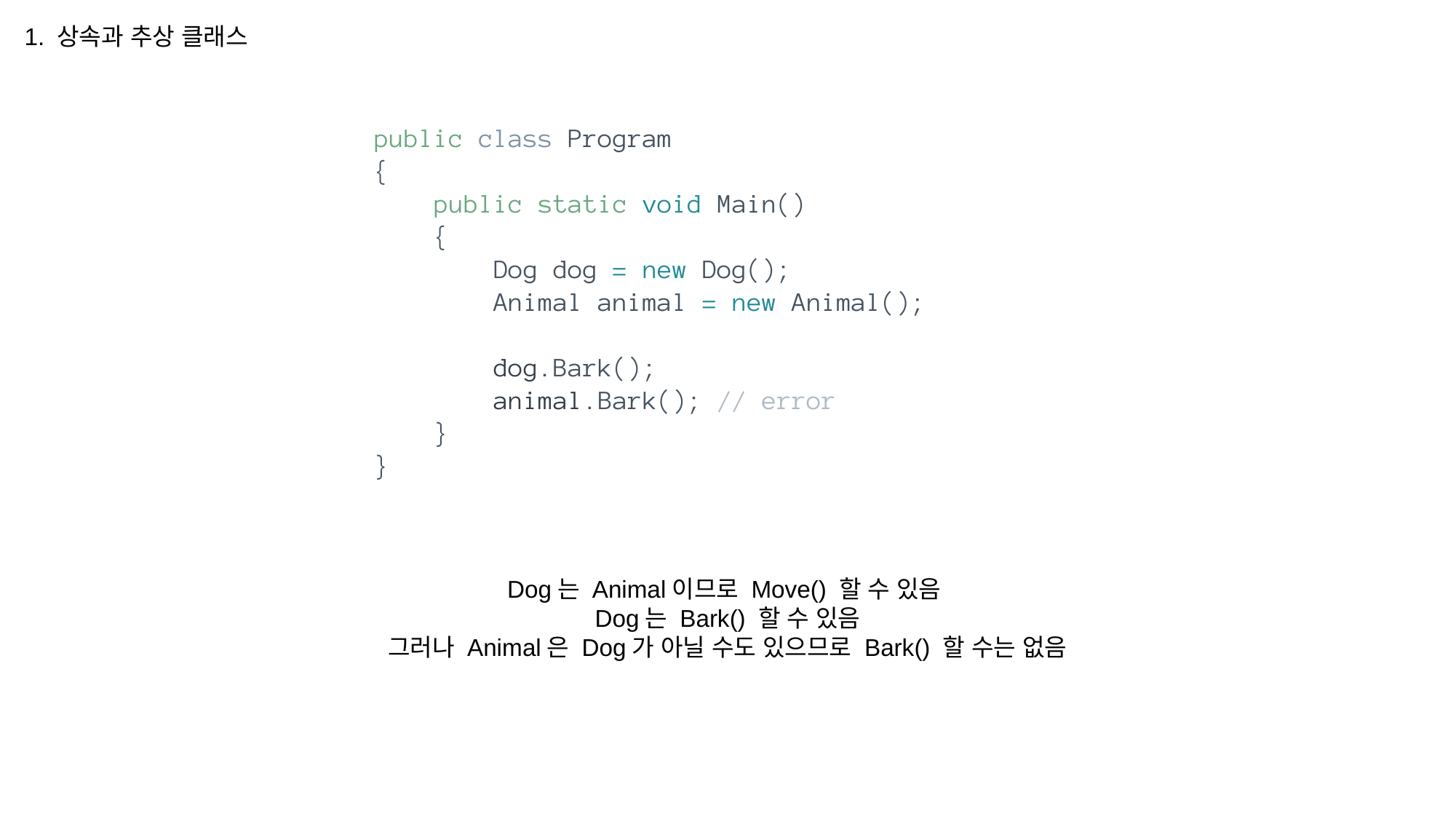

1. 상속과 추상 클래스
public class Program
{
    public static void Main()
    {
        Dog dog = new Dog();
        Animal animal = new Animal();
        dog.Bark();
        animal.Bark(); // error
    }
}
Dog는 Animal이므로 Move() 할 수 있음
Dog는 Bark() 할 수 있음
그러나 Animal은 Dog가 아닐 수도 있으므로 Bark() 할 수는 없음